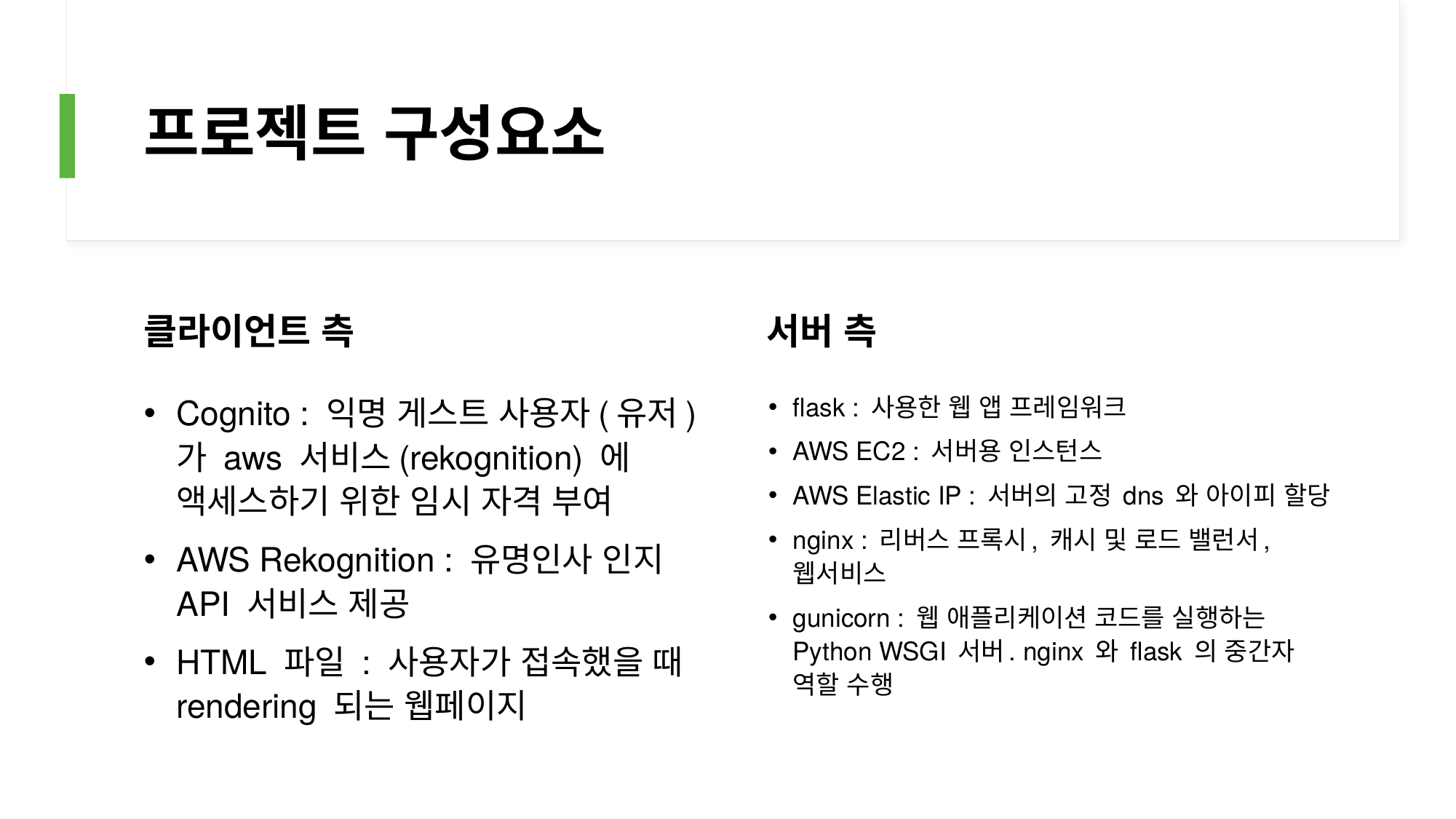

# 프로젝트 구성요소
클라이언트 측
서버 측
flask : 사용한 웹 앱 프레임워크
AWS EC2 : 서버용 인스턴스
AWS Elastic IP : 서버의 고정 dns 와 아이피 할당
nginx : 리버스 프록시, 캐시 및 로드 밸런서, 웹서비스
gunicorn : 웹 애플리케이션 코드를 실행하는 Python WSGI 서버. nginx 와 flask 의 중간자 역할 수행

Cognito : 익명 게스트 사용자(유저) 가 aws 서비스(rekognition) 에 액세스하기 위한 임시 자격 부여
AWS Rekognition : 유명인사 인지 API 서비스 제공
HTML 파일 : 사용자가 접속했을 때 rendering 되는 웹페이지